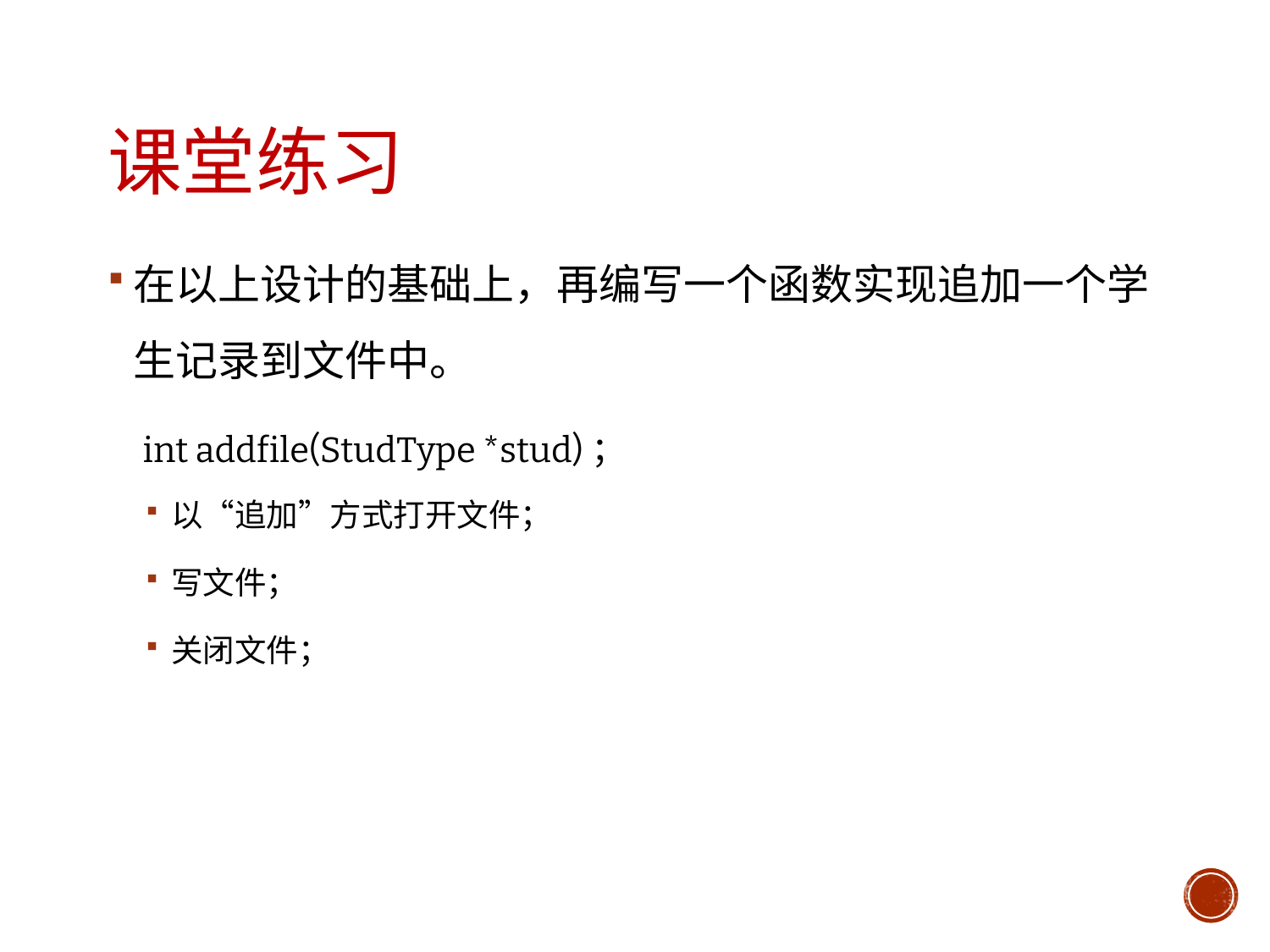

# 课堂练习
在以上设计的基础上，再编写一个函数实现追加一个学生记录到文件中。
     int addfile(StudType *stud)；
以“追加”方式打开文件；
写文件；
关闭文件；